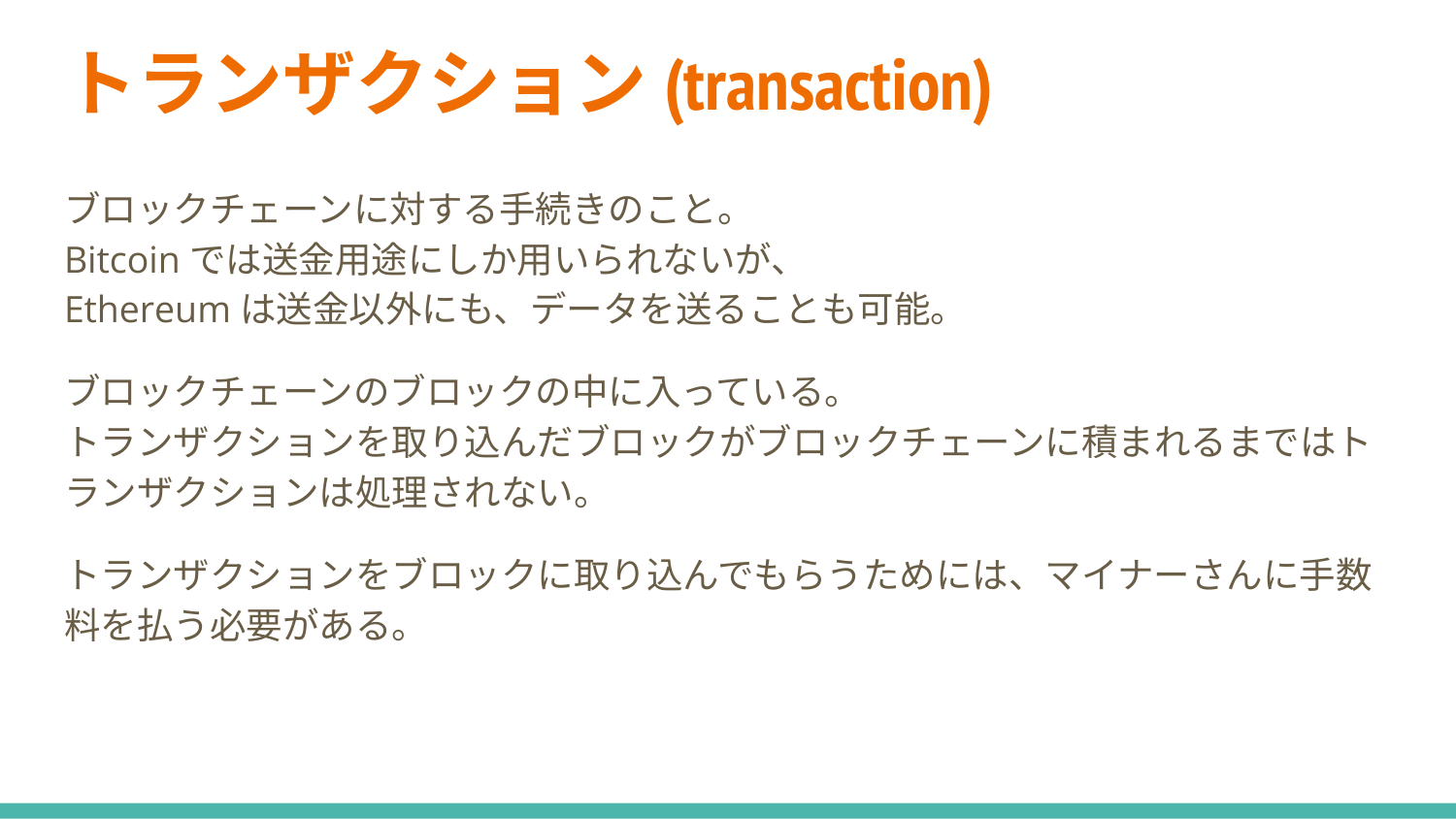

# トランザクション(transaction)
ブロックチェーンに対する手続きのこと。
Bitcoinでは送金用途にしか用いられないが、
Ethereumは送金以外にも、データを送ることも可能。
ブロックチェーンのブロックの中に入っている。
トランザクションを取り込んだブロックがブロックチェーンに積まれるまではトランザクションは処理されない。
トランザクションをブロックに取り込んでもらうためには、マイナーさんに手数料を払う必要がある。